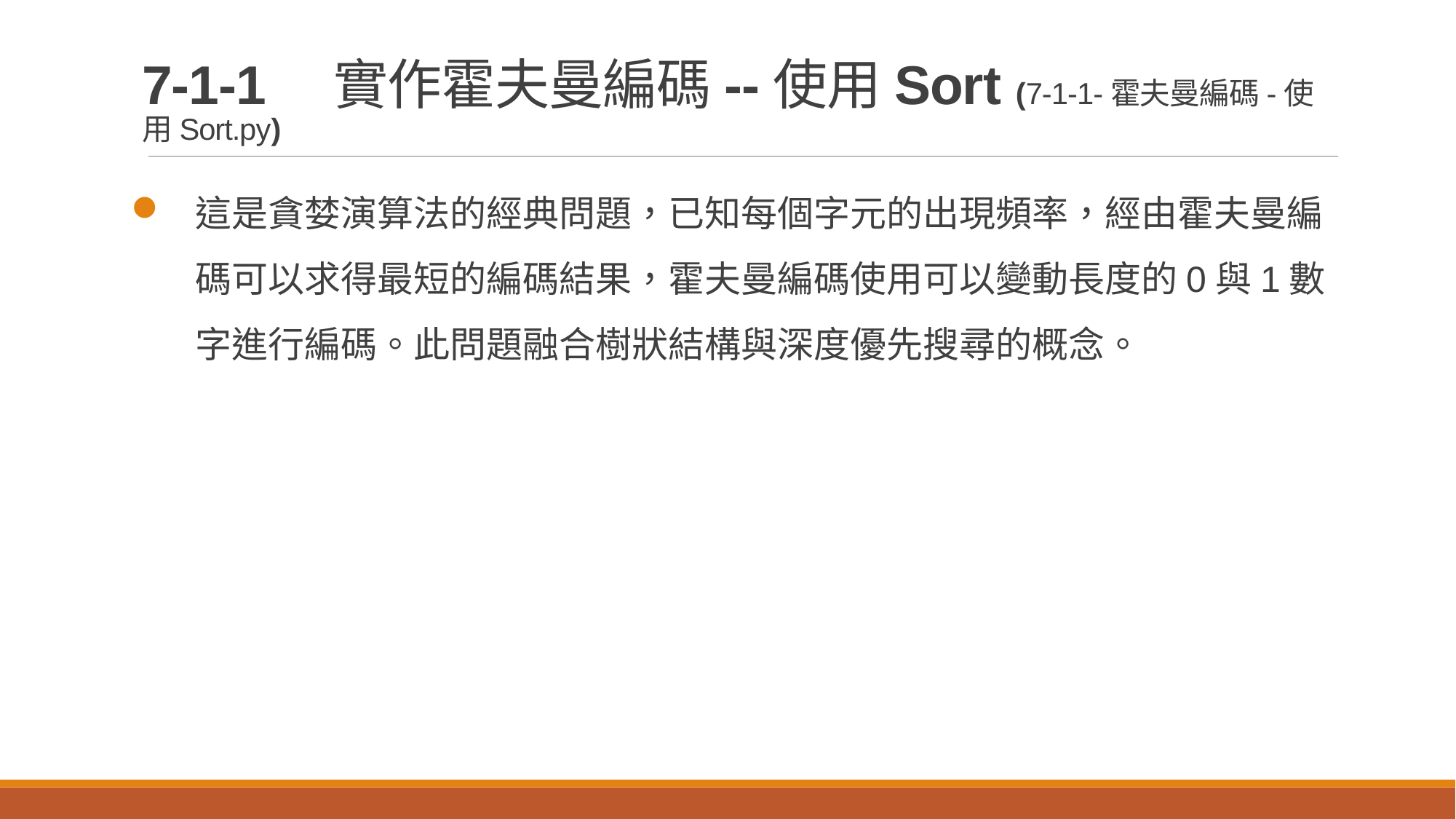

# 7-1-1　實作霍夫曼編碼--使用Sort (7-1-1-霍夫曼編碼-使用Sort.py)
這是貪婪演算法的經典問題，已知每個字元的出現頻率，經由霍夫曼編碼可以求得最短的編碼結果，霍夫曼編碼使用可以變動長度的0與1數字進行編碼。此問題融合樹狀結構與深度優先搜尋的概念。